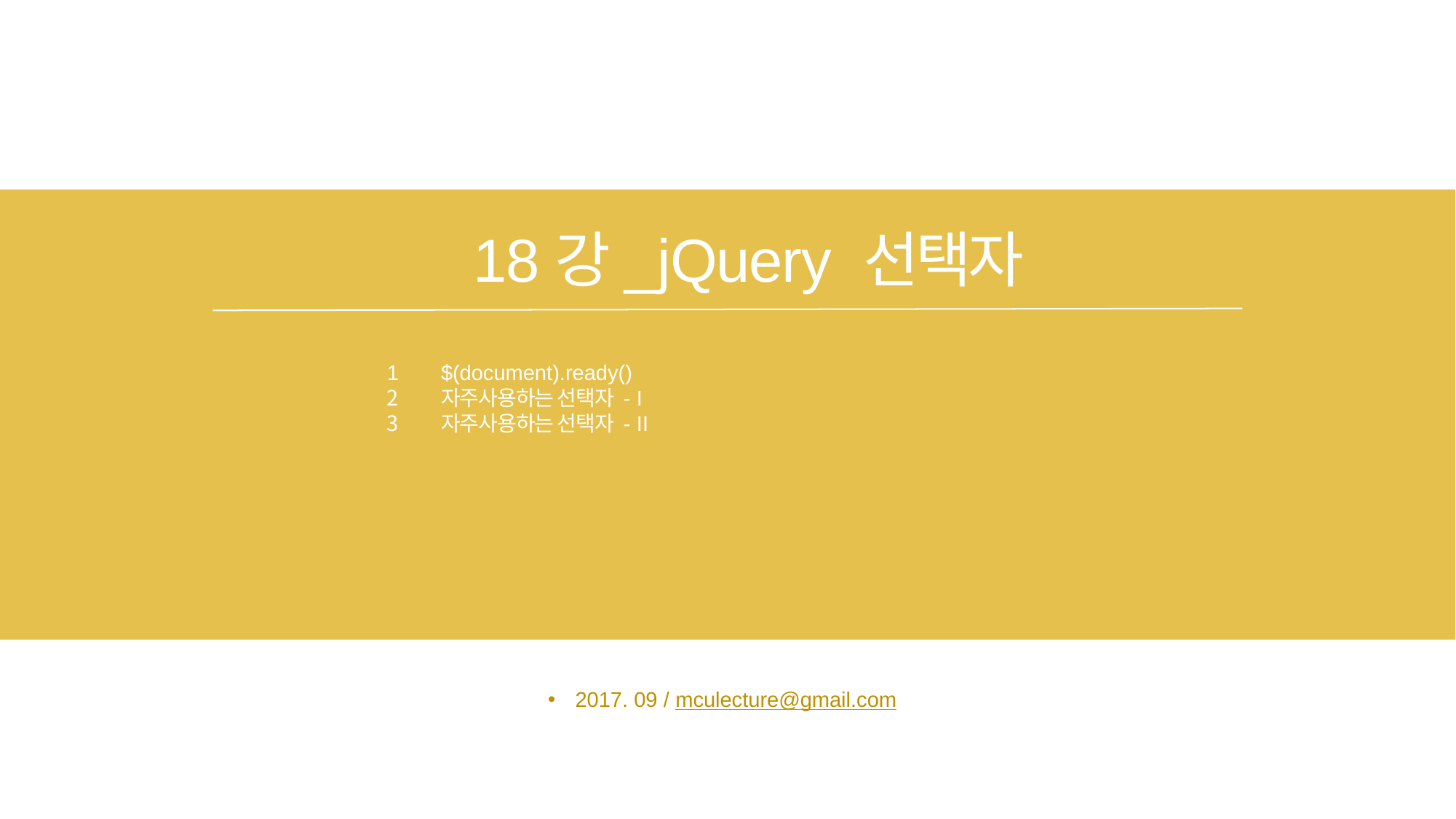

# 18강_jQuery 선택자

$(document).ready()
자주사용하는 선택자 - I
자주사용하는 선택자 - II
2017. 09 / mculecture@gmail.com